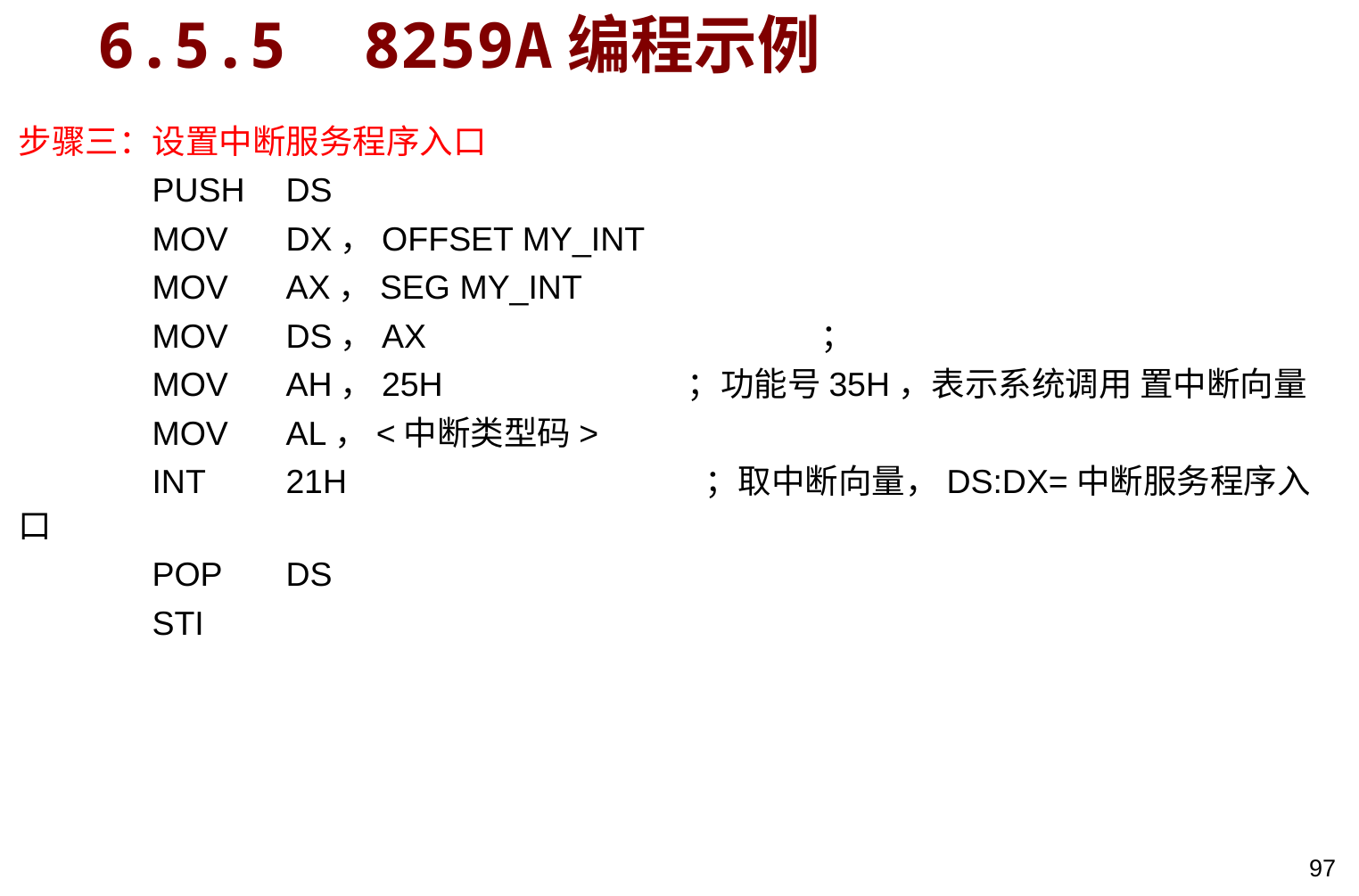

# 6.5.5  8259A编程示例
步骤三：设置中断服务程序入口
	PUSH 	DS
	MOV	DX，OFFSET MY_INT
	MOV	AX，SEG MY_INT
	MOV	DS，AX			；
	MOV 	AH，25H	 	；功能号35H，表示系统调用 置中断向量
	MOV	AL，<中断类型码>
	INT	21H			 ；取中断向量，DS:DX=中断服务程序入口
	POP	DS
	STI
97